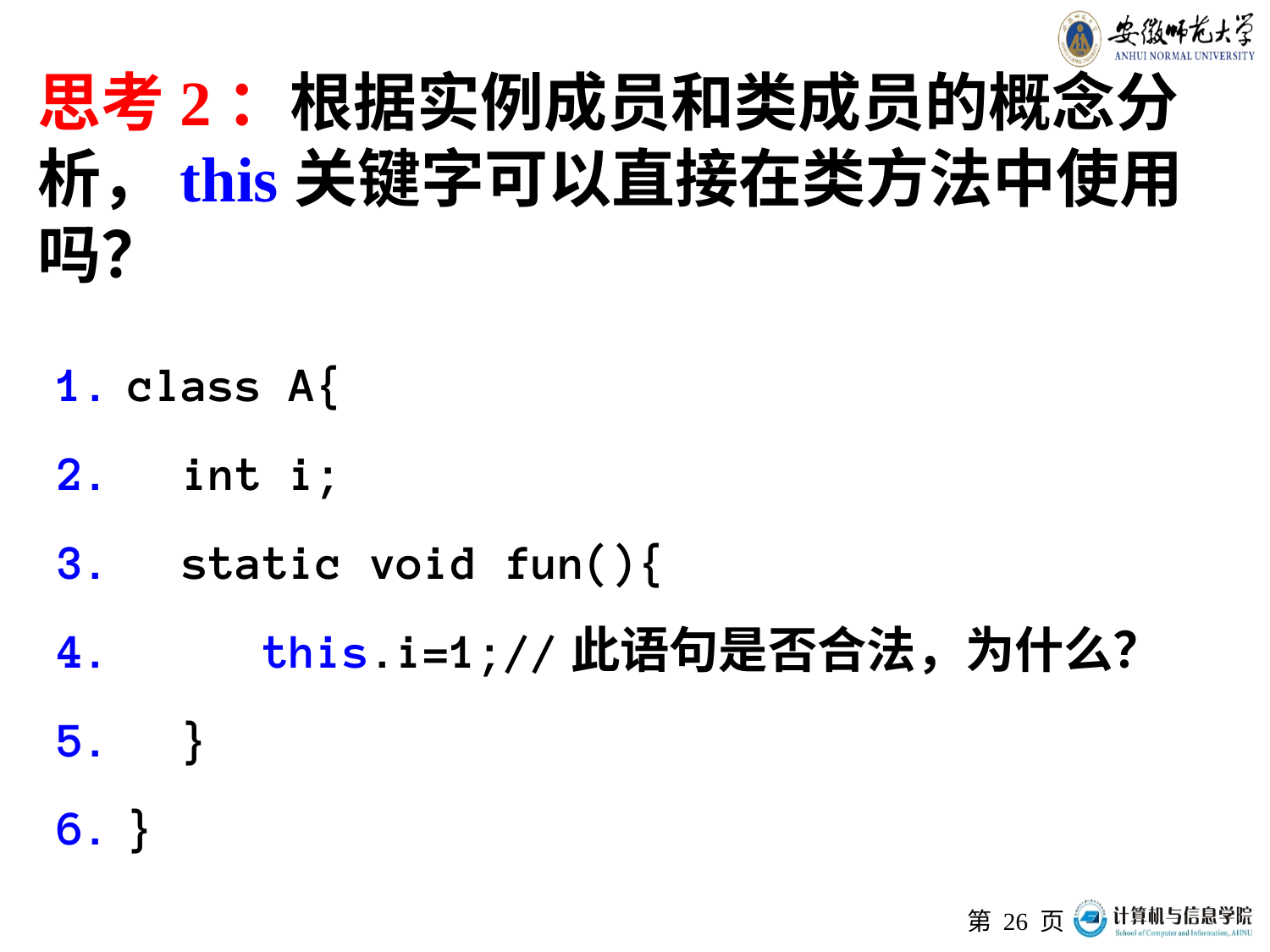

# 思考2：根据实例成员和类成员的概念分析，this关键字可以直接在类方法中使用吗？
class A{
  int i;
  static void fun(){
     this.i=1;//此语句是否合法，为什么？
  }
}
第 26 页